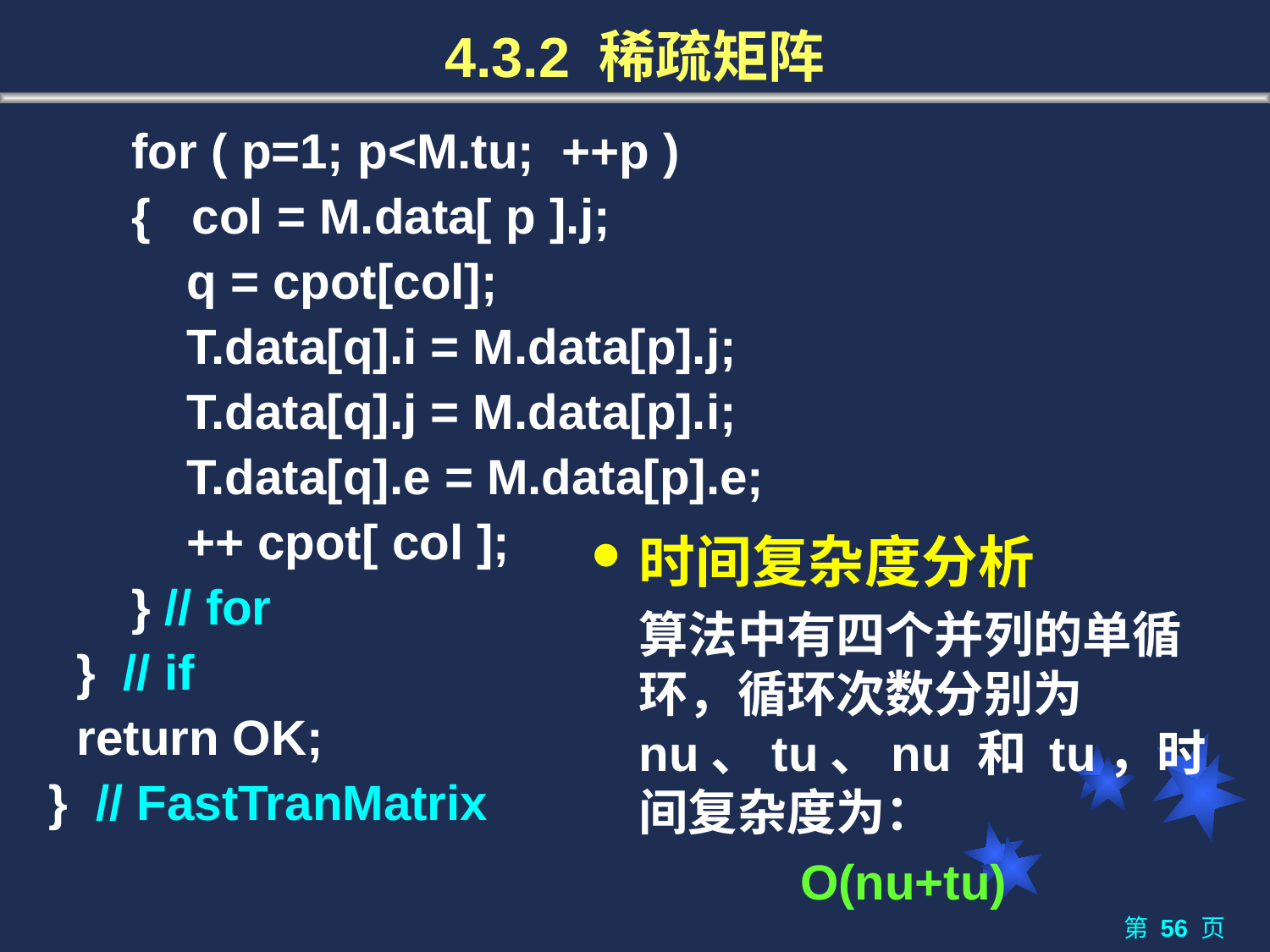

# 4.3.2 稀疏矩阵
       for ( p=1; p<M.tu;  ++p )
       {   col = M.data[ p ].j;
           q = cpot[col];
           T.data[q].i = M.data[p].j;
           T.data[q].j = M.data[p].i;
           T.data[q].e = M.data[p].e;
           ++ cpot[ col ];
       } // for
   }  // if
   return OK;
 }  // FastTranMatrix
时间复杂度分析
	算法中有四个并列的单循环，循环次数分别为 nu、tu、nu 和 tu，时间复杂度为：
O(nu+tu)
第 56 页